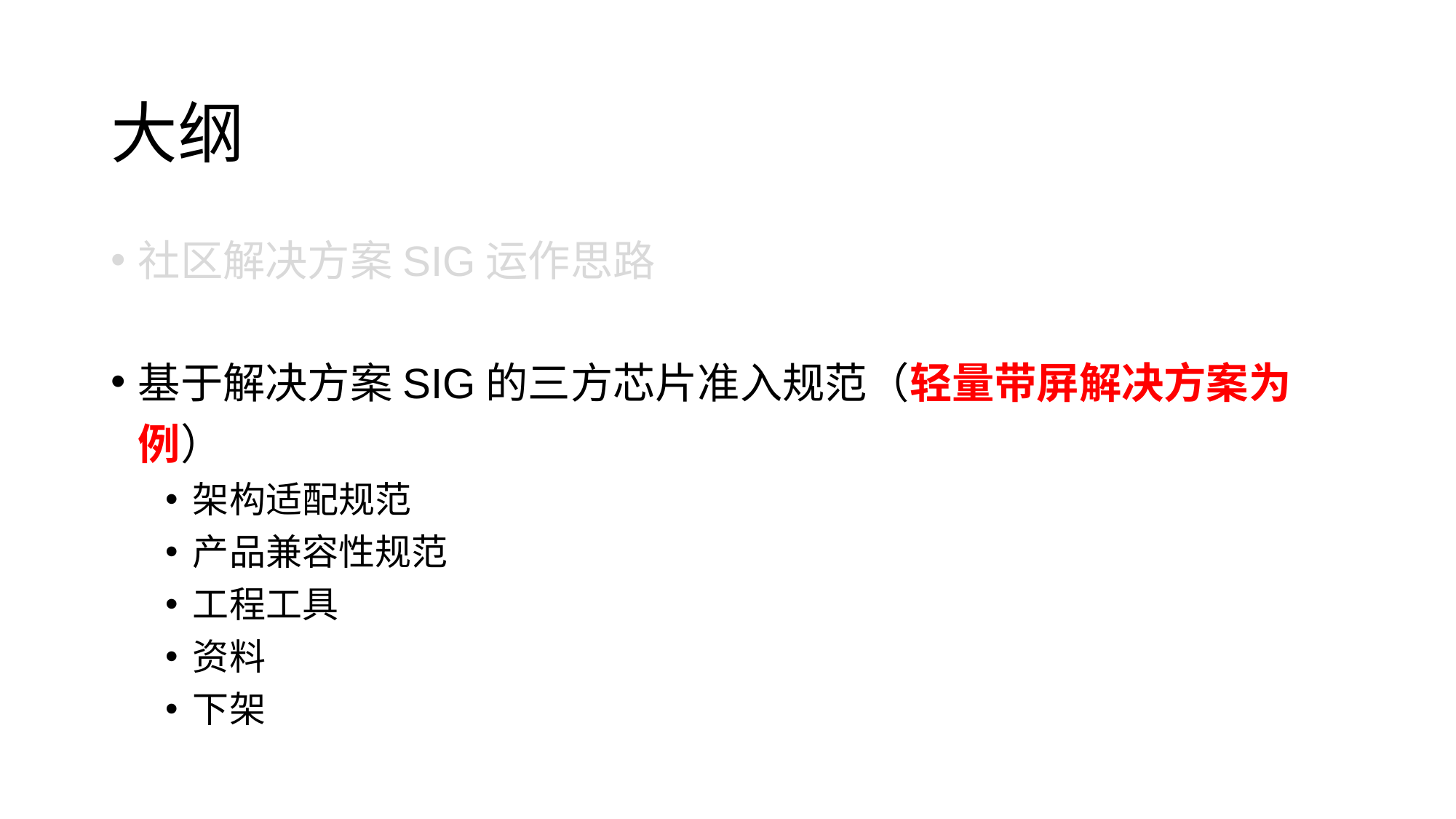

# 大纲
社区解决方案SIG运作思路

基于解决方案SIG的三方芯片准入规范（轻量带屏解决方案为例）
架构适配规范
产品兼容性规范
工程工具
资料
下架